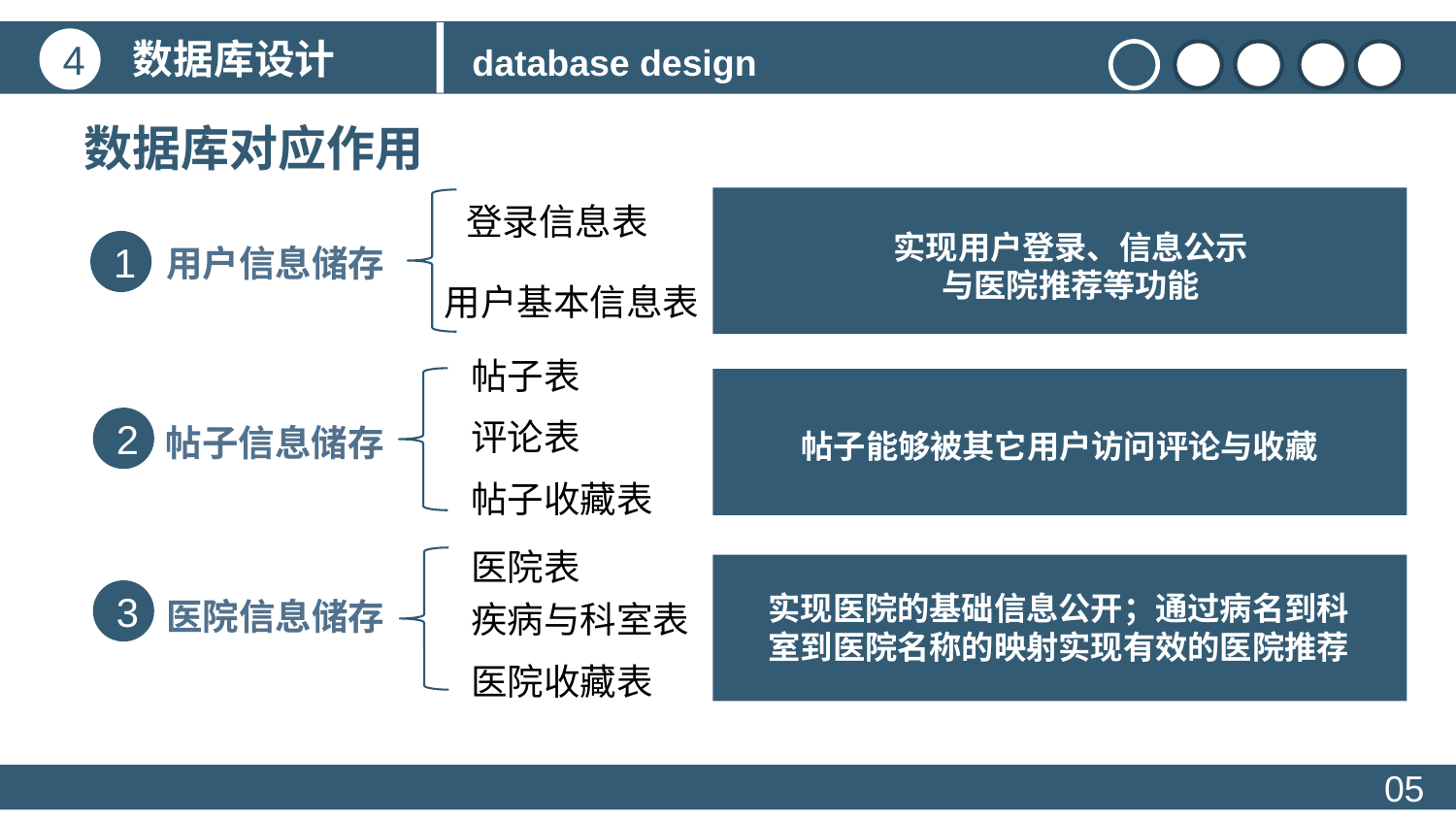

数据库设计
4
database design
数据库对应作用

登录信息表
实现用户登录、信息公示
与医院推荐等功能
1
用户信息储存
帖子信息储存
医院信息储存
2
3
用户基本信息表
帖子表

评论表
帖子能够被其它用户访问评论与收藏
帖子收藏表
医院表

实现医院的基础信息公开；通过病名到科室到医院名称的映射实现有效的医院推荐
疾病与科室表
医院收藏表
05